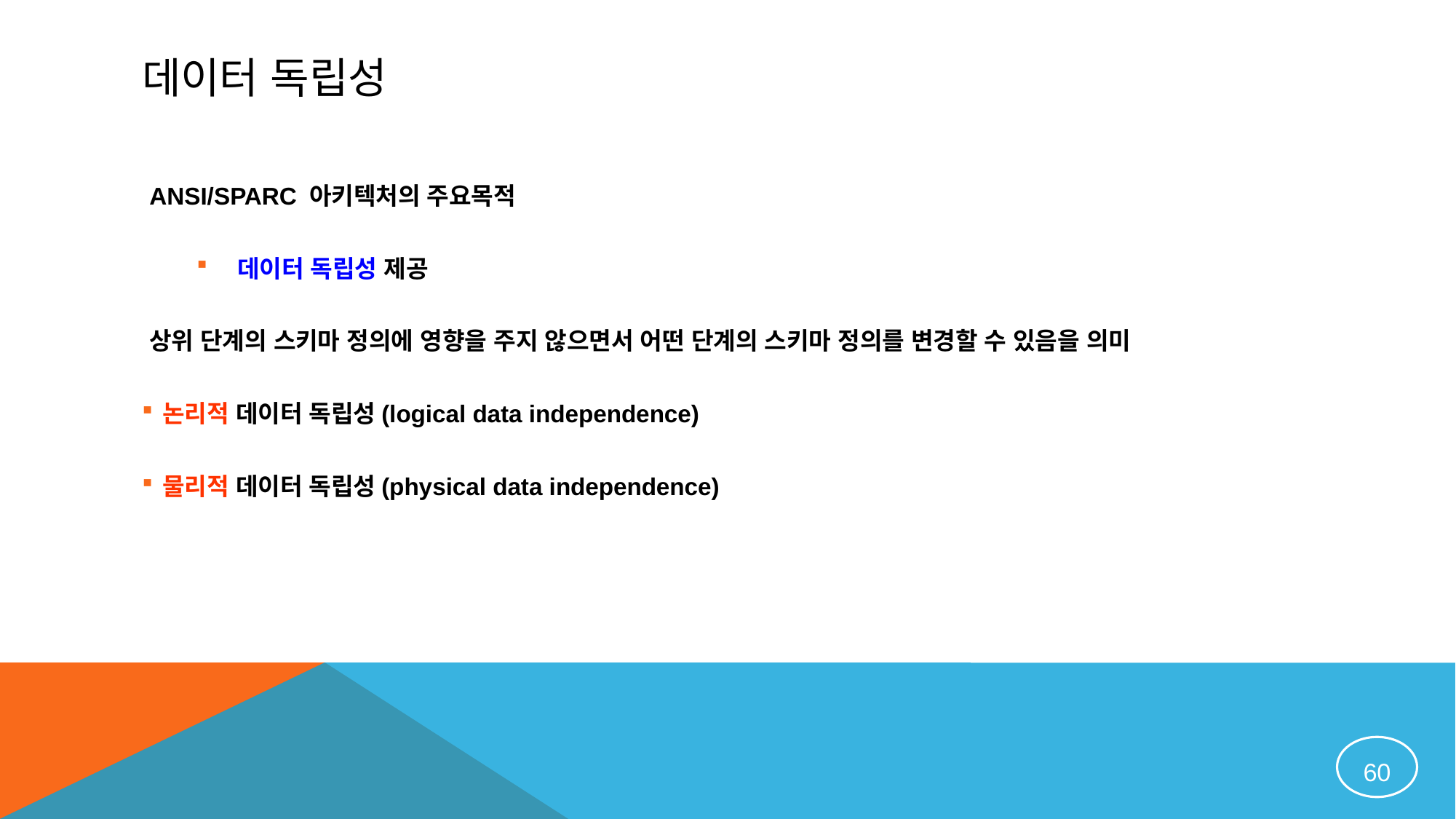

# 데이터 독립성
ANSI/SPARC 아키텍처의 주요목적
데이터 독립성 제공
상위 단계의 스키마 정의에 영향을 주지 않으면서 어떤 단계의 스키마 정의를 변경할 수 있음을 의미
논리적 데이터 독립성(logical data independence)
물리적 데이터 독립성(physical data independence)

60